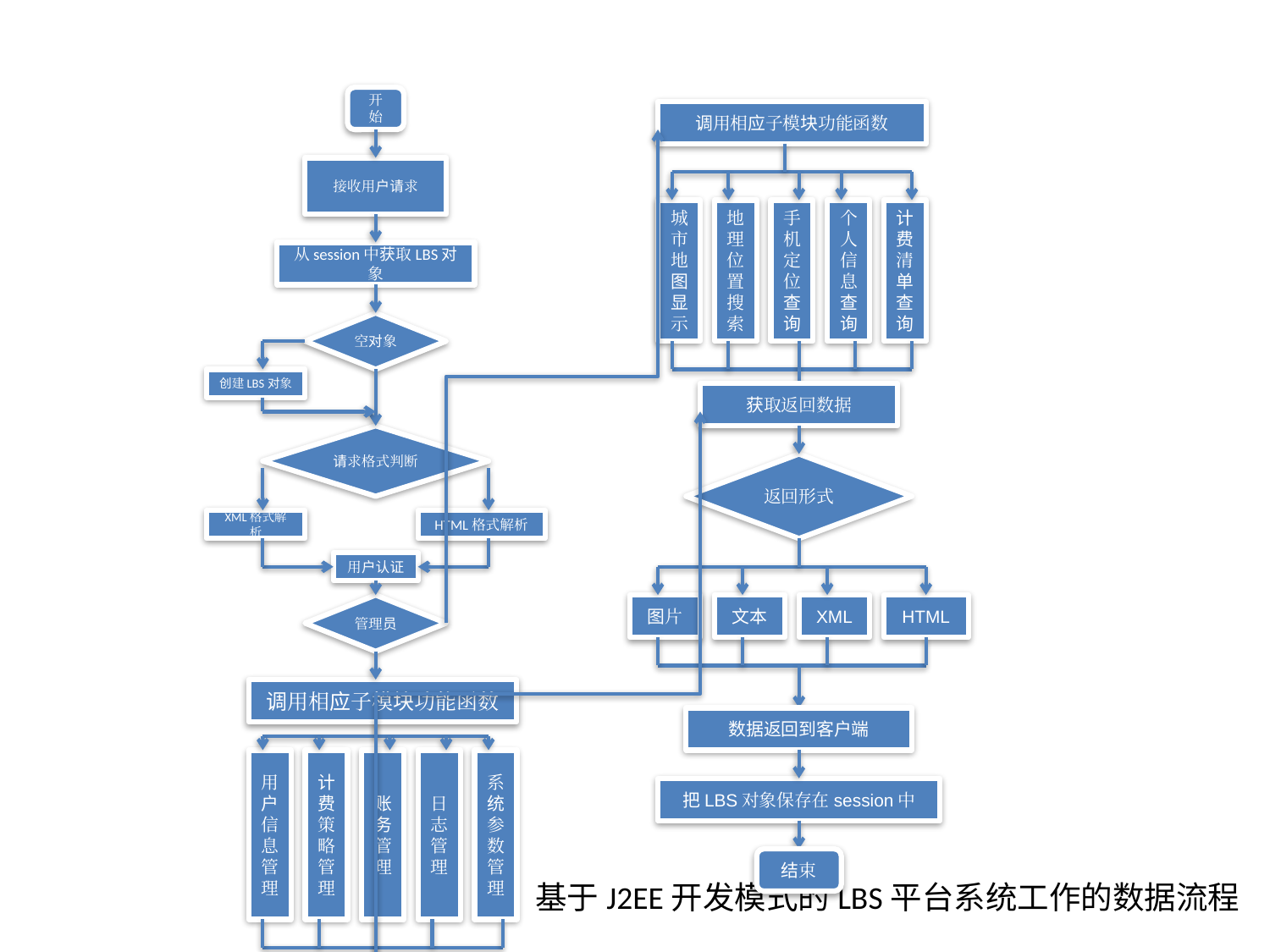

开始
接收用户请求
从session中获取LBS对象
空对象
创建LBS对象
请求格式判断
XML格式解析
HTML格式解析
用户认证
管理员
调用相应子模块功能函数
用户信息管理
计费策略管理
账务管理
日志管理
系统参数管理
调用相应子模块功能函数
城市地图显示
地理位置搜索
手机定位查询
个人信息查询
计费清单查询
获取返回数据
返回形式
图片
文本
XML
HTML
数据返回到客户端
把LBS对象保存在session中
结束
基于J2EE开发模式的LBS平台系统工作的数据流程